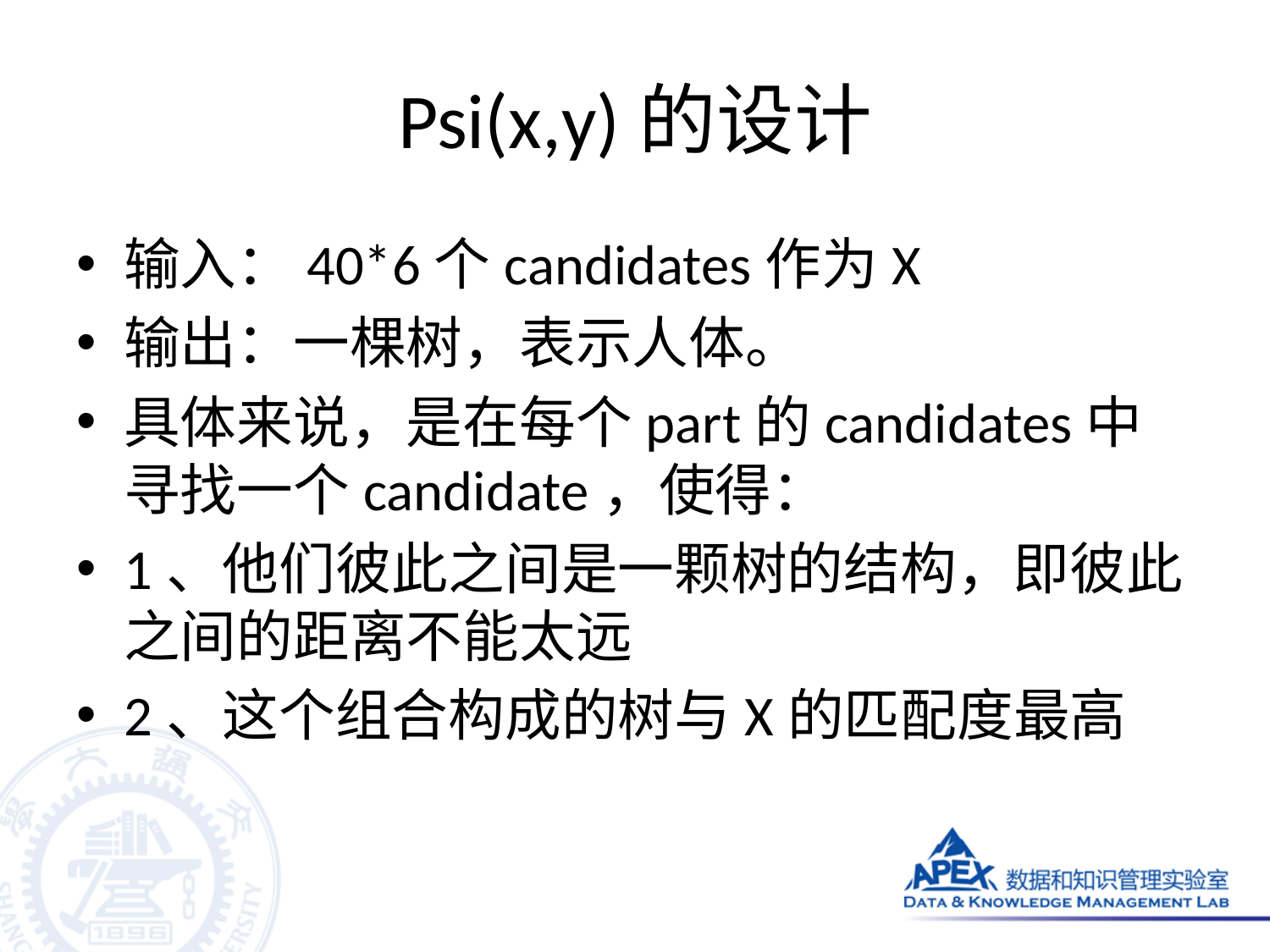

# Psi(x,y)的设计
输入：40*6个candidates作为X
输出：一棵树，表示人体。
具体来说，是在每个part的candidates中寻找一个candidate，使得：
1、他们彼此之间是一颗树的结构，即彼此之间的距离不能太远
2、这个组合构成的树与X的匹配度最高